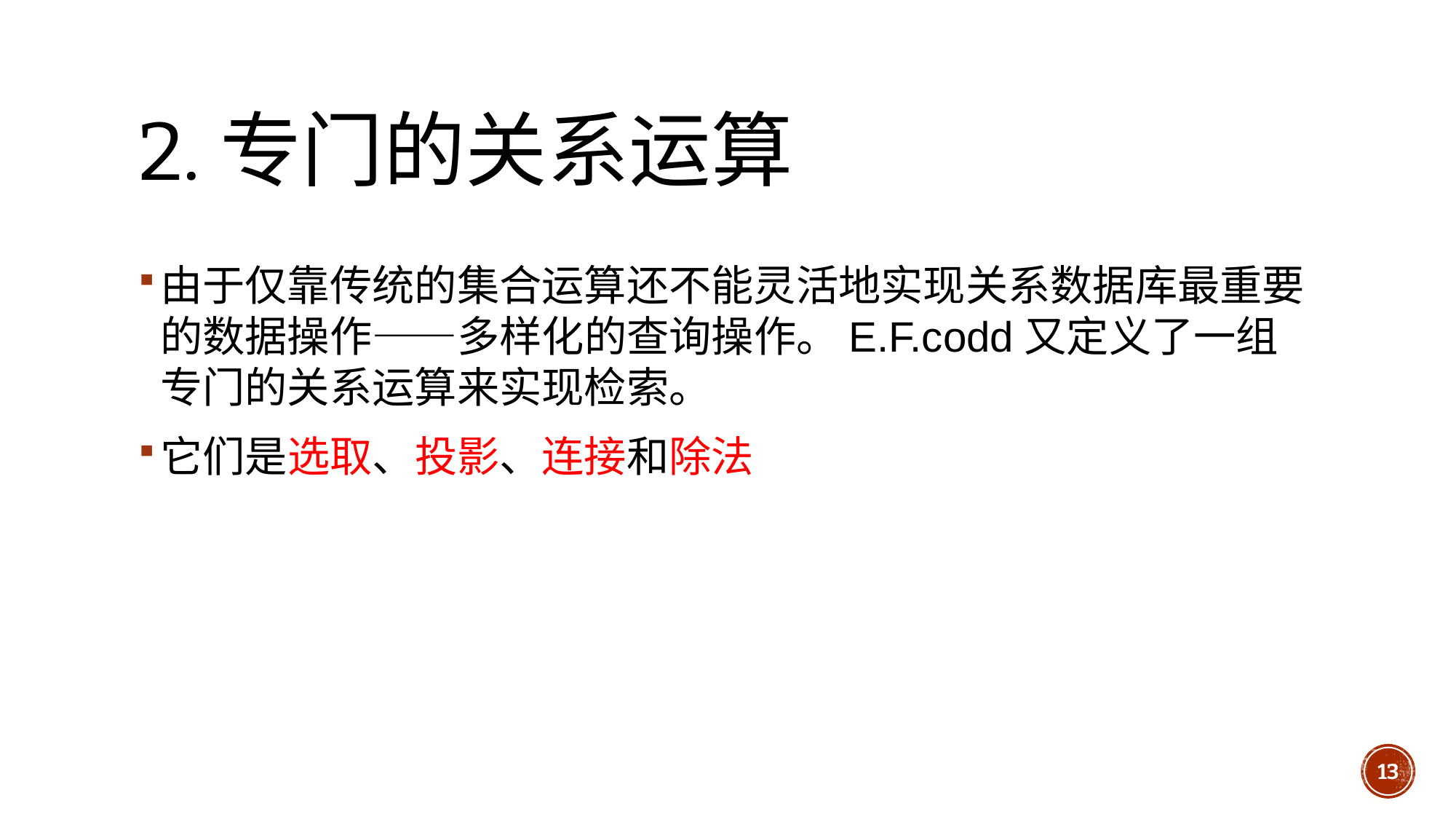

# 2.专门的关系运算
由于仅靠传统的集合运算还不能灵活地实现关系数据库最重要的数据操作——多样化的查询操作。E.F.codd又定义了一组专门的关系运算来实现检索。
它们是选取、投影、连接和除法

13